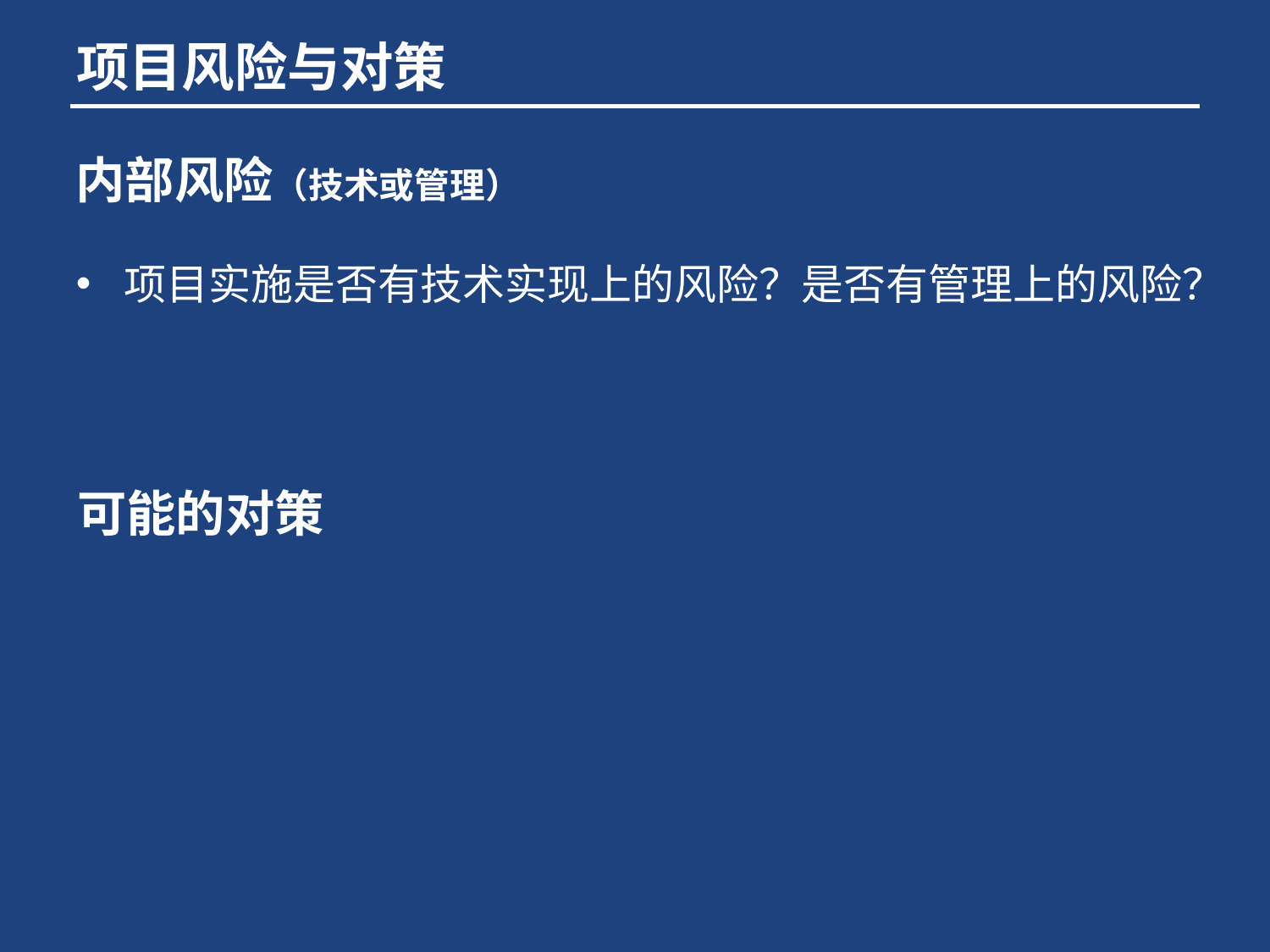

项目风险与对策
内部风险（技术或管理）
项目实施是否有技术实现上的风险？是否有管理上的风险？
可能的对策
14